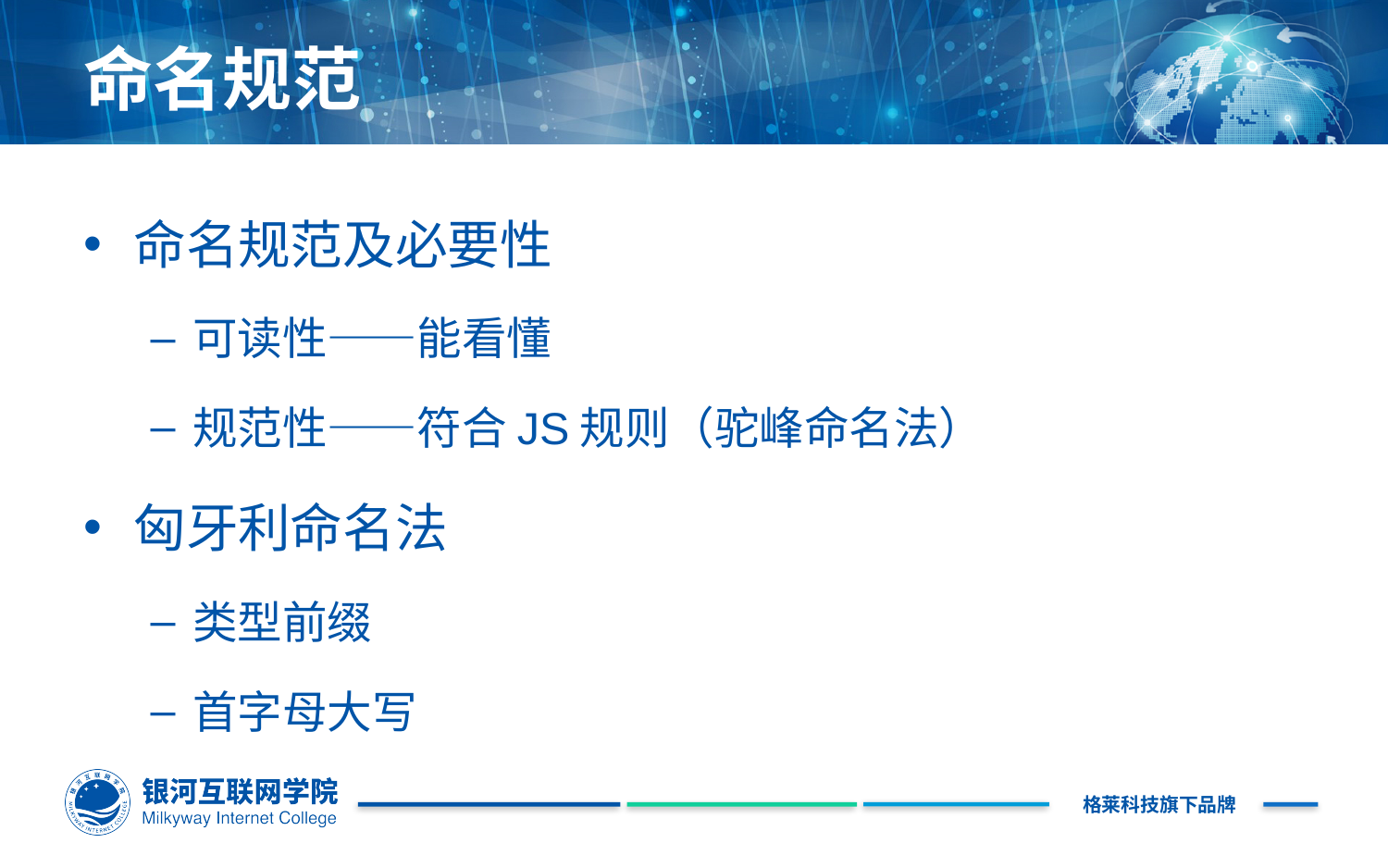

# 命名规范
命名规范及必要性
可读性——能看懂
规范性——符合JS规则（驼峰命名法）
匈牙利命名法
类型前缀
首字母大写